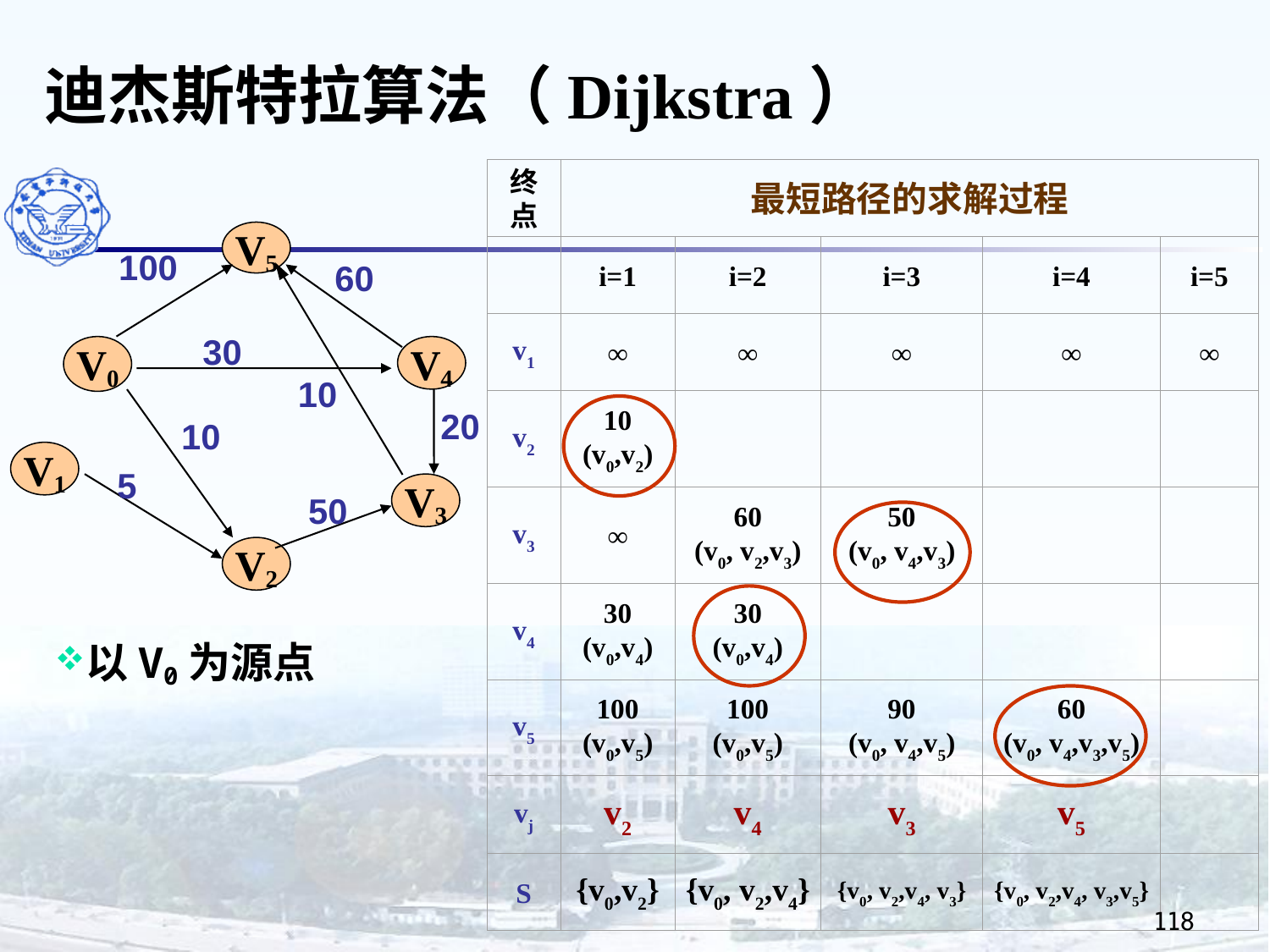

迪杰斯特拉算法（Dijkstra）

终点

v1

v2

v3

v4

v5

vj

S

最短路径的求解过程
V5
100
60

30
V0
V4

10

20
10
V1
5

V3
50

V2

i=1

∞

10
(v0,v2)

∞

30
(v0,v4)

100
(v0,v5)

i=2

∞

60
(v0, v2,v3)

30
(v0,v4)

100
(v0,v5)

i=3

∞

50
(v0, v4,v3)

90
(v0, v4,v5)

i=4

∞

60
(v0, v4,v3,v5)

i=5

∞

以V0为源点

v2

v4

v3

v5

{v0,v2}

{v0, v2,v4}

{v0, v2,v4, v3}

{v0, v2,v4, v3,v5}
118